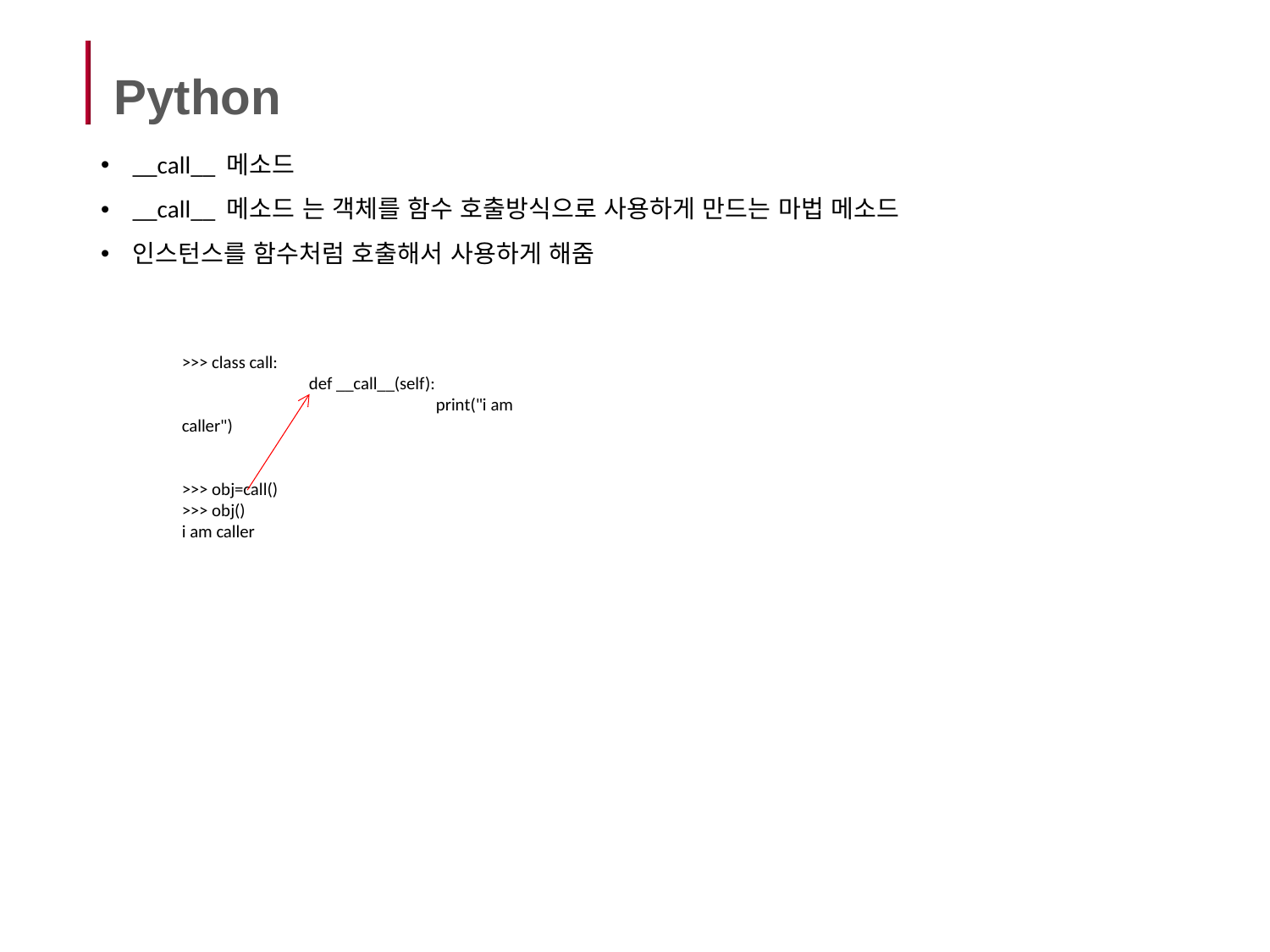

__call__ 메소드
__call__ 메소드 는 객체를 함수 호출방식으로 사용하게 만드는 마법 메소드
인스턴스를 함수처럼 호출해서 사용하게 해줌

>>> class call:
	def __call__(self):
		print("i am caller")

>>> obj=call()
>>> obj()
i am caller